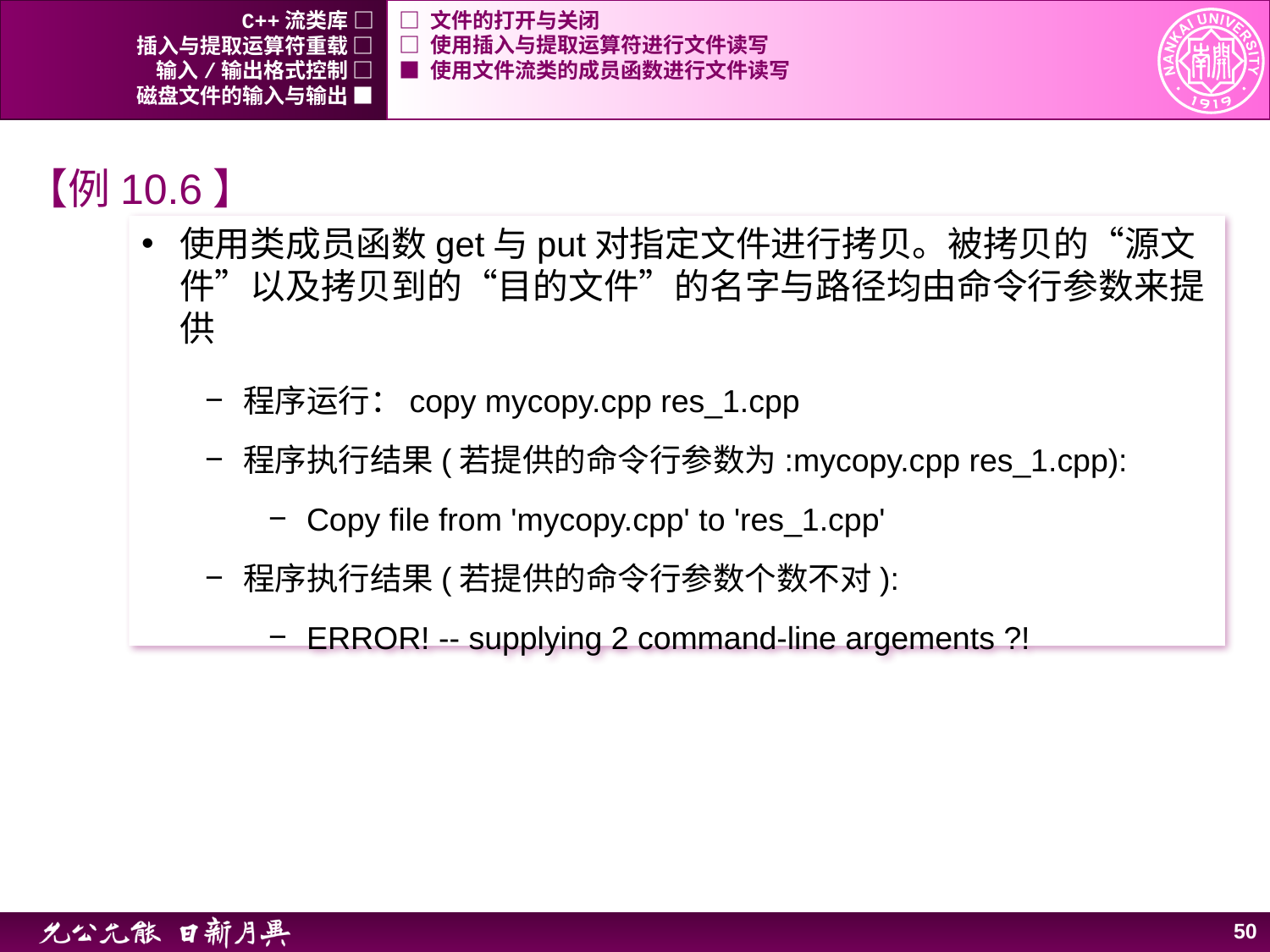

C++流类库 □
□ 文件的打开与关闭
插入与提取运算符重载 □
□ 使用插入与提取运算符进行文件读写
输入/输出格式控制 □
■ 使用文件流类的成员函数进行文件读写
磁盘文件的输入与输出 ■
【例10.6】
使用类成员函数get与put对指定文件进行拷贝。被拷贝的“源文件”以及拷贝到的“目的文件”的名字与路径均由命令行参数来提供
程序运行：copy mycopy.cpp res_1.cpp
程序执行结果(若提供的命令行参数为:mycopy.cpp res_1.cpp):
Copy file from 'mycopy.cpp' to 'res_1.cpp'
程序执行结果(若提供的命令行参数个数不对):
ERROR! -- supplying 2 command-line argements ?!
50